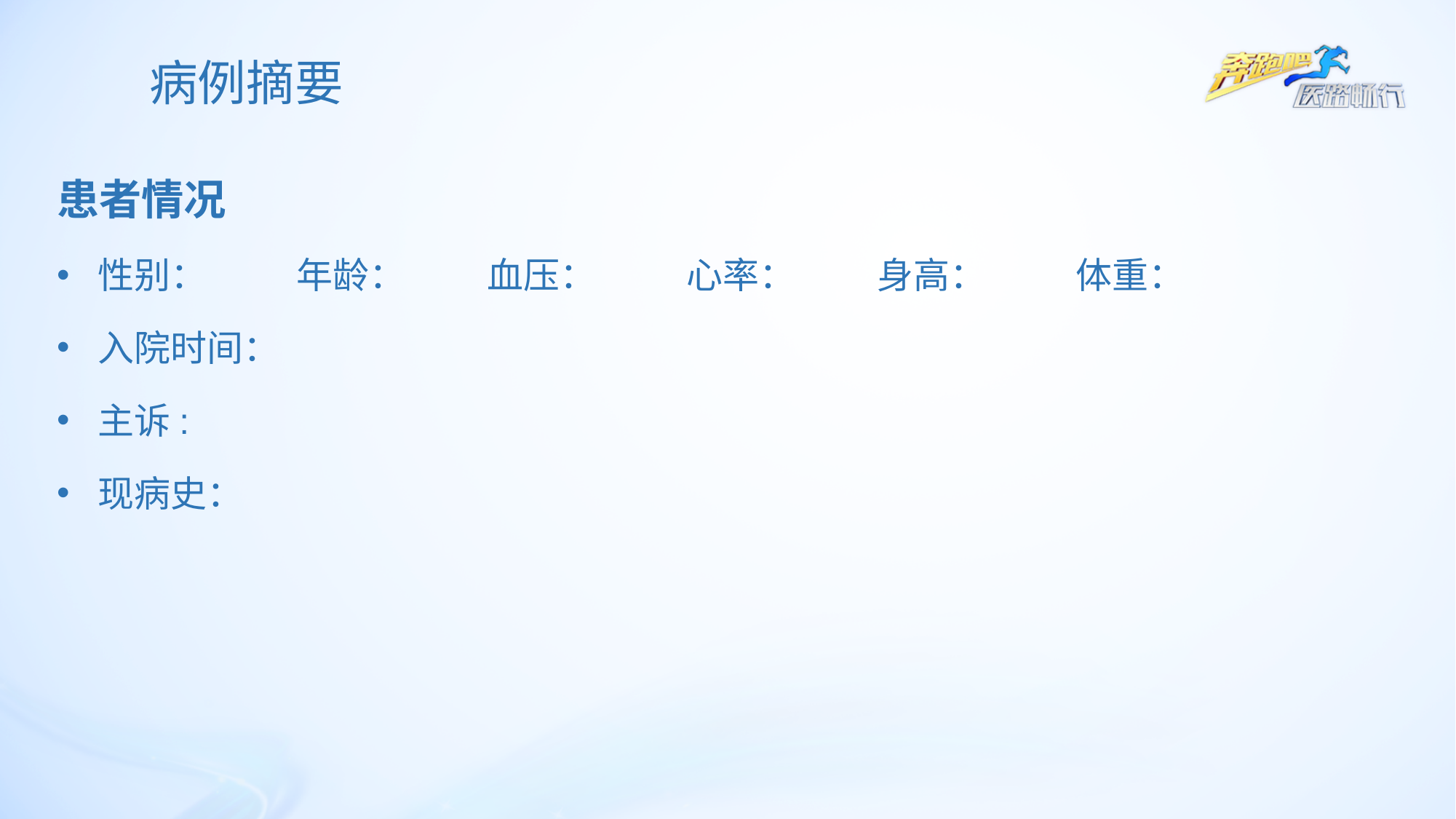

病例摘要
患者情况
性别：           年龄：          血压：           心率：          身高：           体重：
入院时间：
主诉:
现病史：